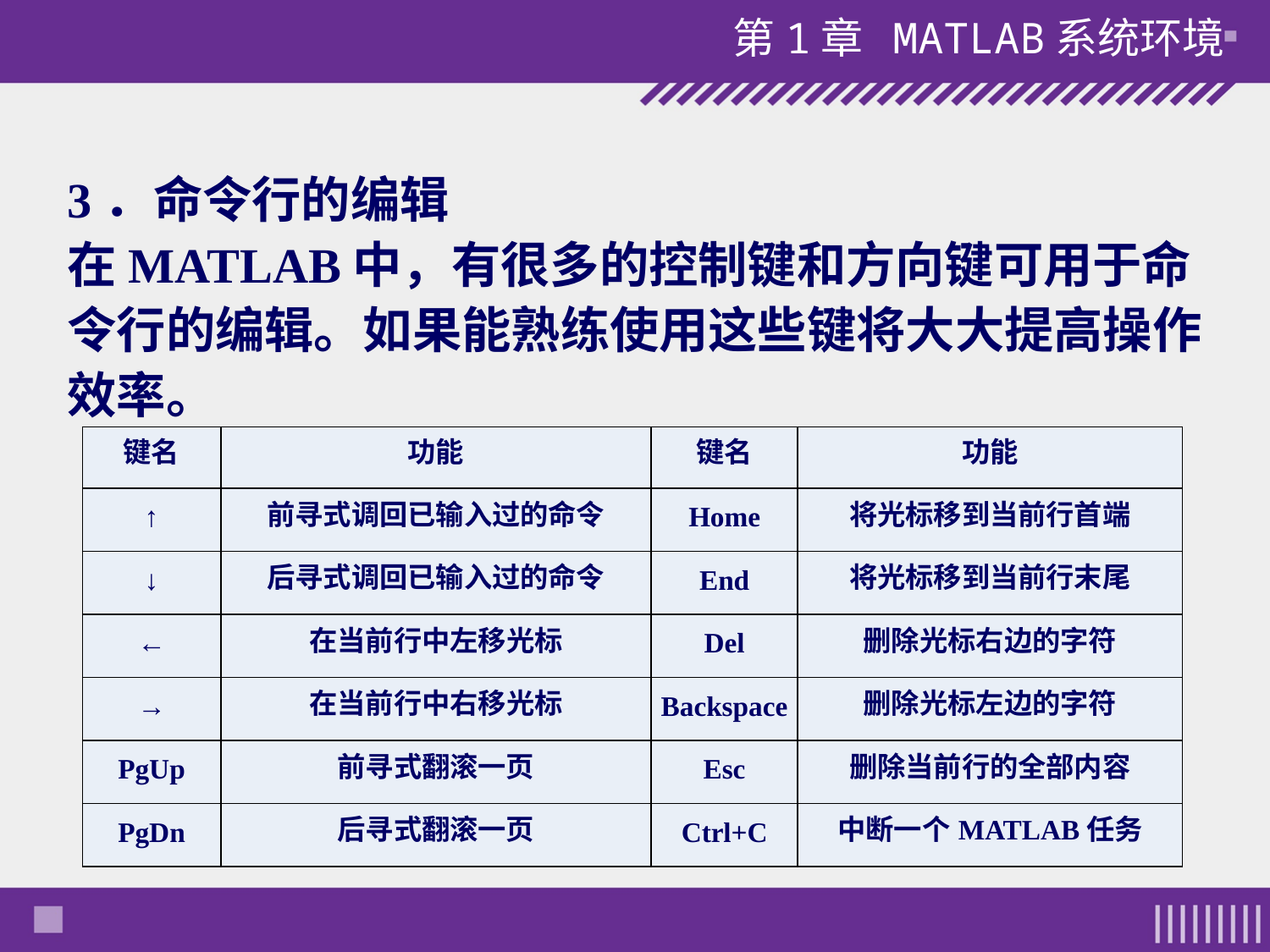

3．命令行的编辑
在MATLAB中，有很多的控制键和方向键可用于命令行的编辑。如果能熟练使用这些键将大大提高操作效率。
| 键名 | 功能 | 键名 | 功能 |
| --- | --- | --- | --- |
| ↑ | 前寻式调回已输入过的命令 | Home | 将光标移到当前行首端 |
| ↓ | 后寻式调回已输入过的命令 | End | 将光标移到当前行末尾 |
| ← | 在当前行中左移光标 | Del | 删除光标右边的字符 |
| → | 在当前行中右移光标 | Backspace | 删除光标左边的字符 |
| PgUp | 前寻式翻滚一页 | Esc | 删除当前行的全部内容 |
| PgDn | 后寻式翻滚一页 | Ctrl+C | 中断一个MATLAB任务 |